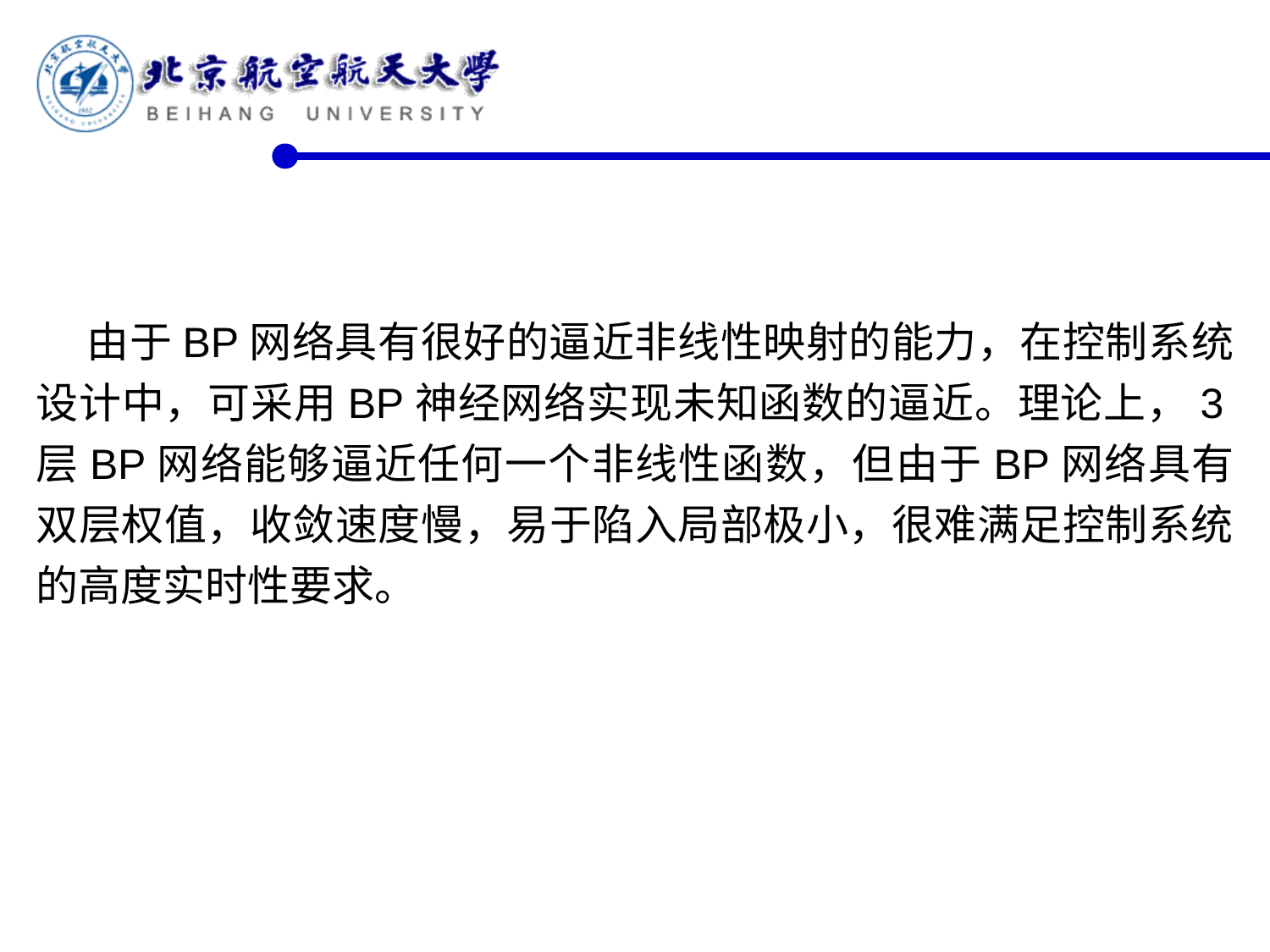

由于BP网络具有很好的逼近非线性映射的能力，在控制系统设计中，可采用BP神经网络实现未知函数的逼近。理论上，3层BP网络能够逼近任何一个非线性函数，但由于BP网络具有双层权值，收敛速度慢，易于陷入局部极小，很难满足控制系统的高度实时性要求。